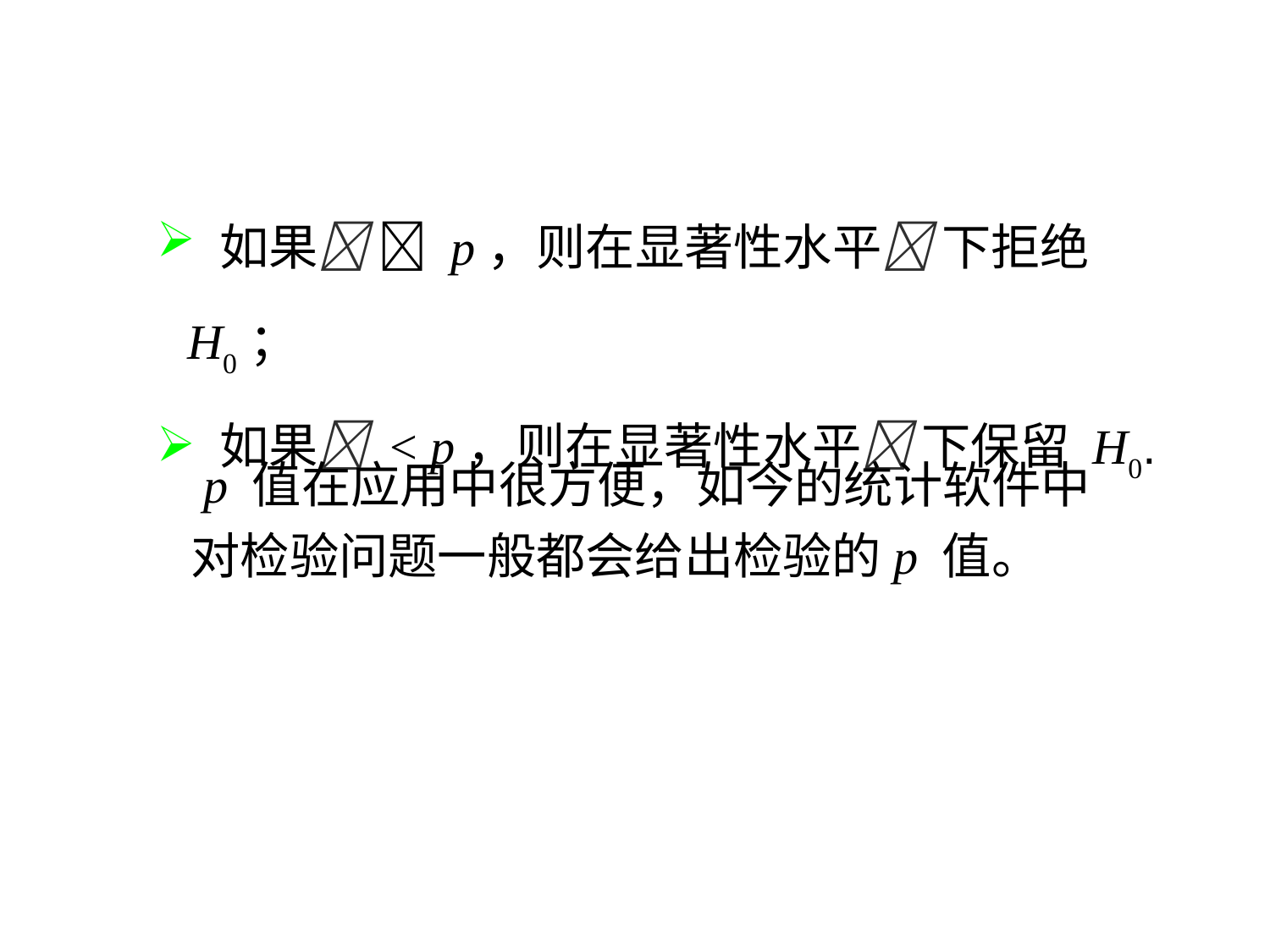

如果α ≥ p，则在显著性水平α 下拒绝 H0；
 如果α < p，则在显著性水平α 下保留 H0.
 p 值在应用中很方便，如今的统计软件中对检验问题一般都会给出检验的p 值。